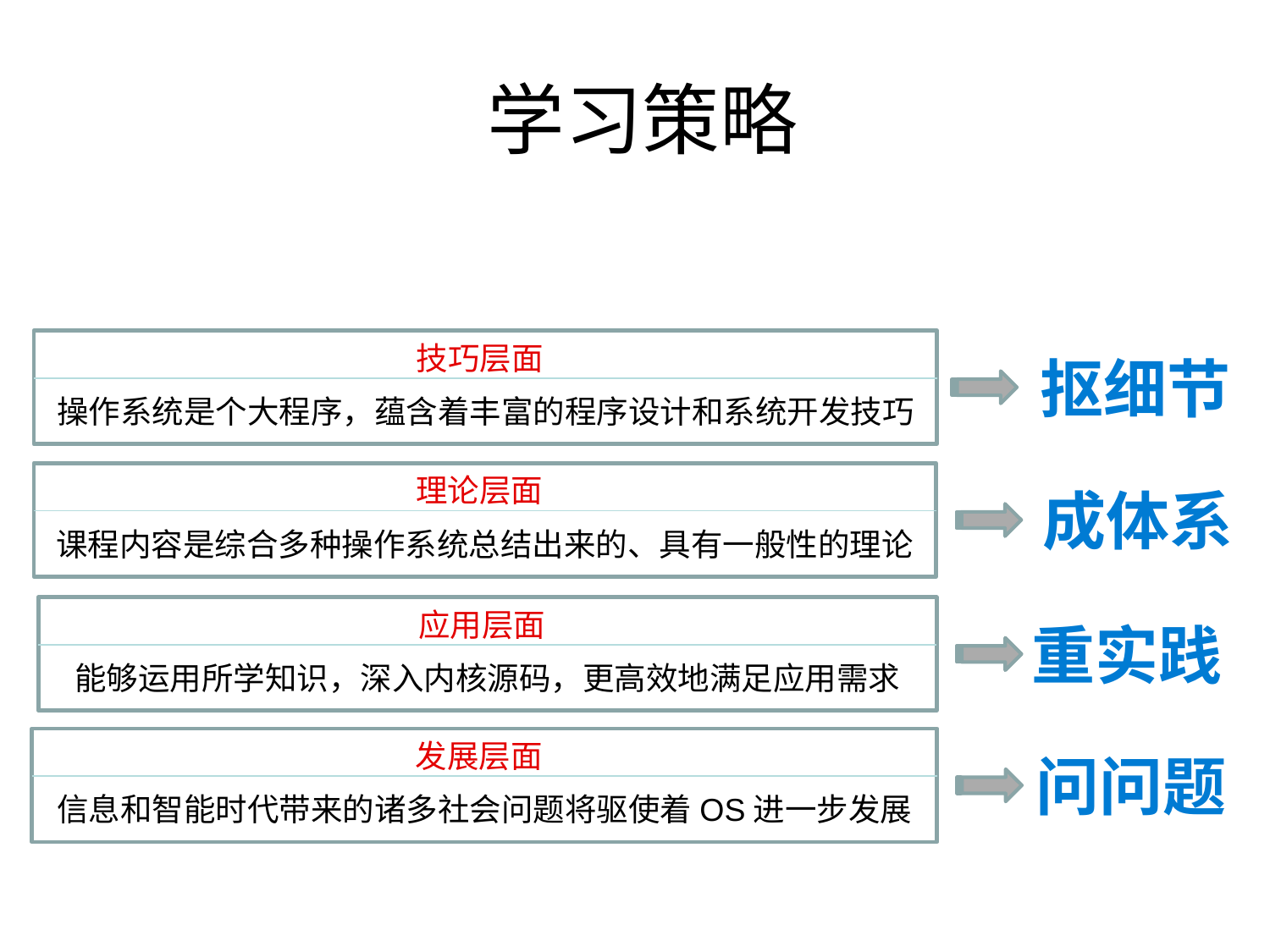

# 学习策略

技巧层面
操作系统是个大程序，蕴含着丰富的程序设计和系统开发技巧
抠细节

理论层面
课程内容是综合多种操作系统总结出来的、具有一般性的理论
成体系

应用层面
能够运用所学知识，深入内核源码，更高效地满足应用需求
重实践

发展层面
信息和智能时代带来的诸多社会问题将驱使着OS进一步发展
问问题